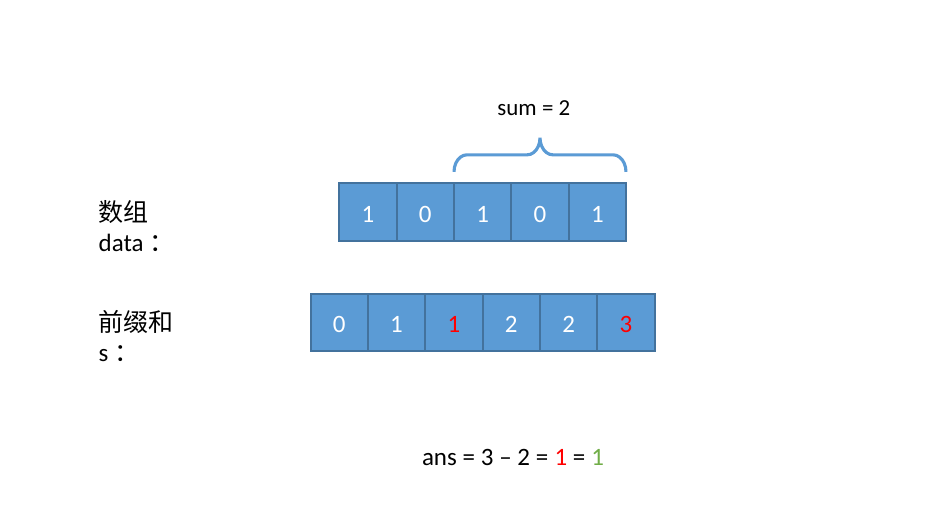

sum = 2
1
0
1
0
1
数组data：
0
1
1
2
2
3
前缀和s：
ans = 3 – 2 = 1 = 1